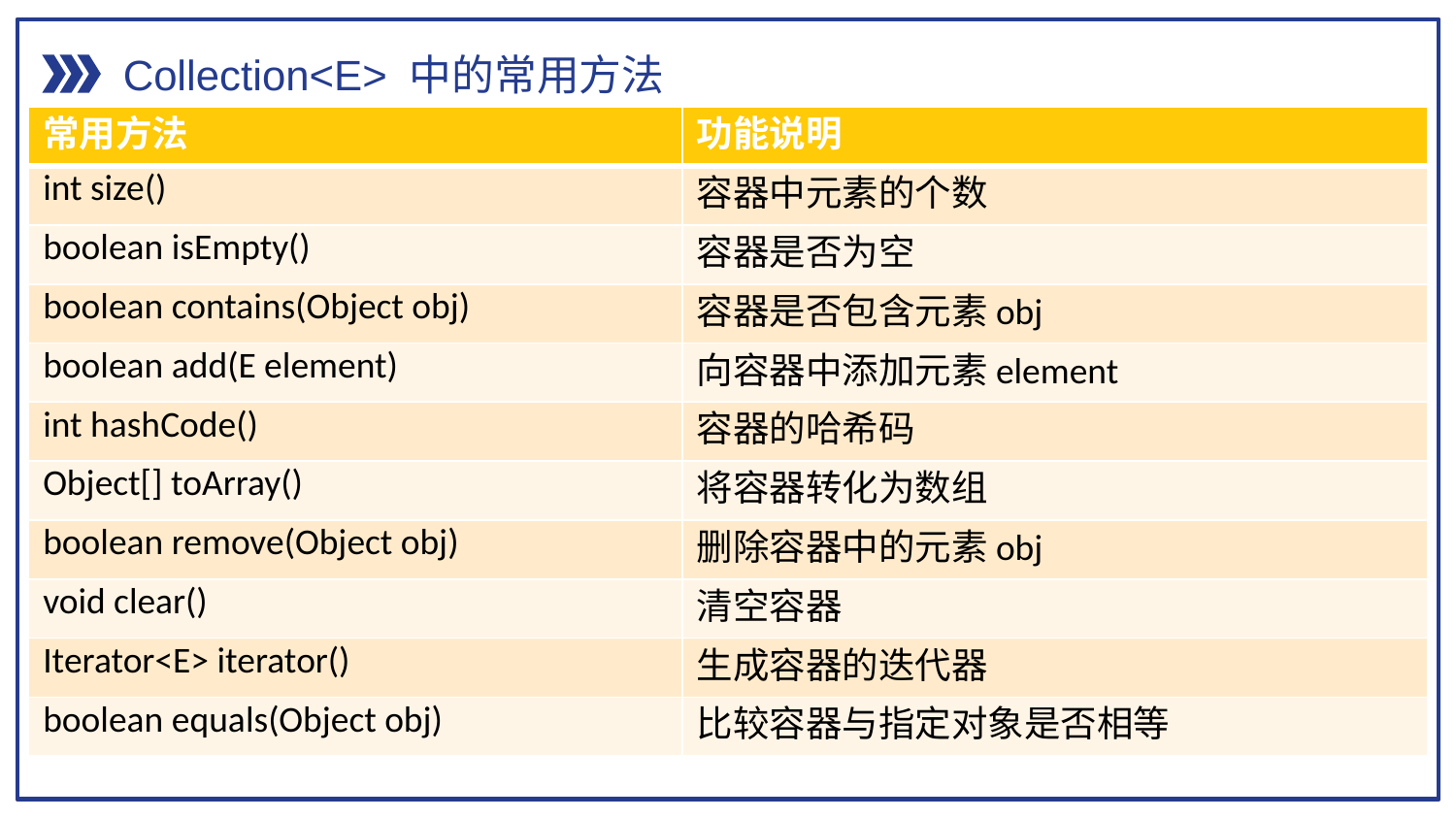

Collection<E> 中的常用方法

| 常用方法 | 功能说明 |
| --- | --- |
| int size() | 容器中元素的个数 |
| boolean isEmpty() | 容器是否为空 |
| boolean contains(Object obj) | 容器是否包含元素obj |
| boolean add(E element) | 向容器中添加元素element |
| int hashCode() | 容器的哈希码 |
| Object[] toArray() | 将容器转化为数组 |
| boolean remove(Object obj) | 删除容器中的元素obj |
| void clear() | 清空容器 |
| Iterator<E> iterator() | 生成容器的迭代器 |
| boolean equals(Object obj) | 比较容器与指定对象是否相等 |